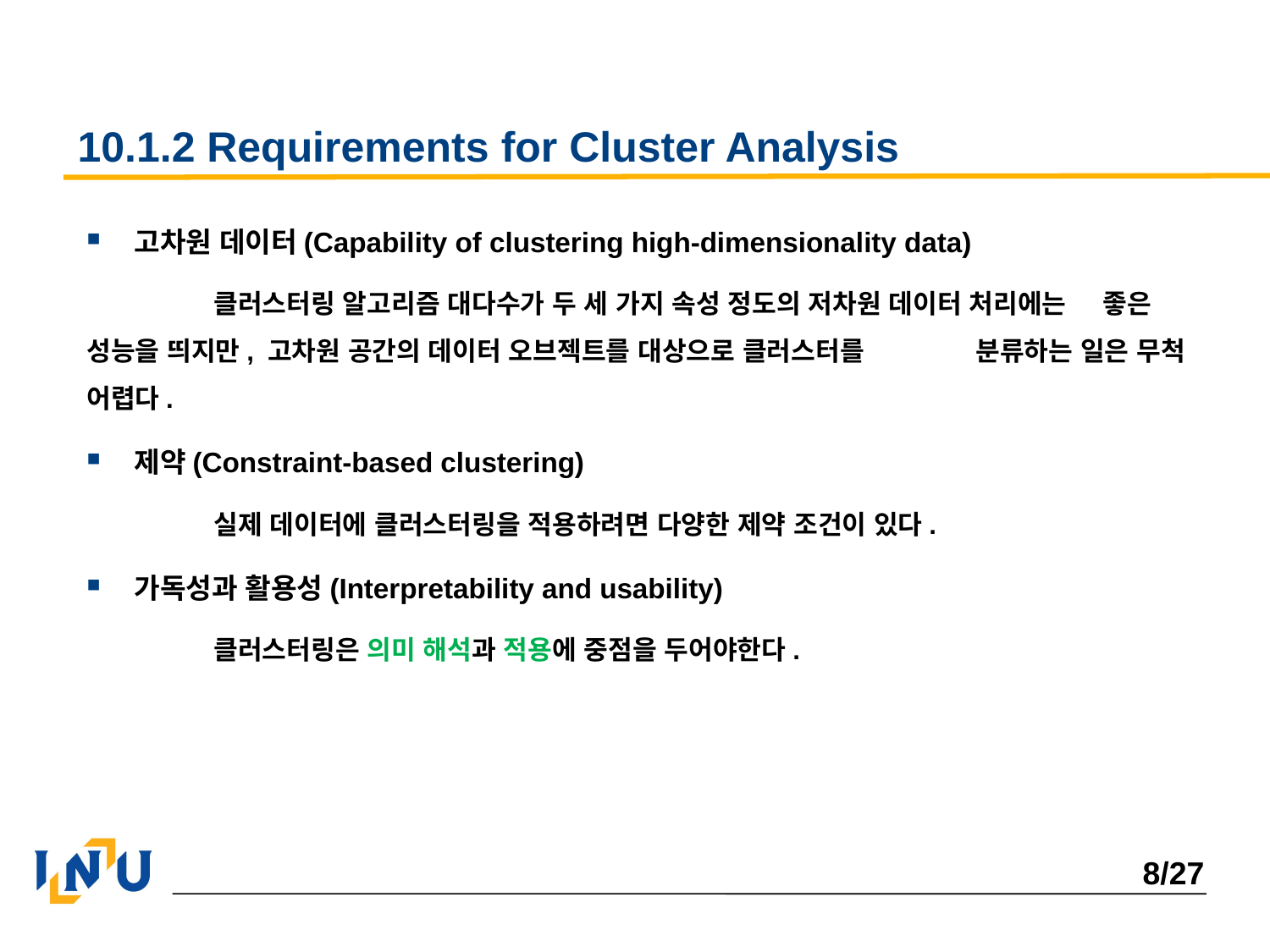

# 10.1.2 Requirements for Cluster Analysis
고차원 데이터(Capability of clustering high-dimensionality data)
	클러스터링 알고리즘 대다수가 두 세 가지 속성 정도의 저차원 데이터 처리에는 	좋은 성능을 띄지만, 고차원 공간의 데이터 오브젝트를 대상으로 클러스터를 	분류하는 일은 무척 어렵다.
제약(Constraint-based clustering)
	실제 데이터에 클러스터링을 적용하려면 다양한 제약 조건이 있다.
가독성과 활용성(Interpretability and usability)
	클러스터링은 의미 해석과 적용에 중점을 두어야한다.